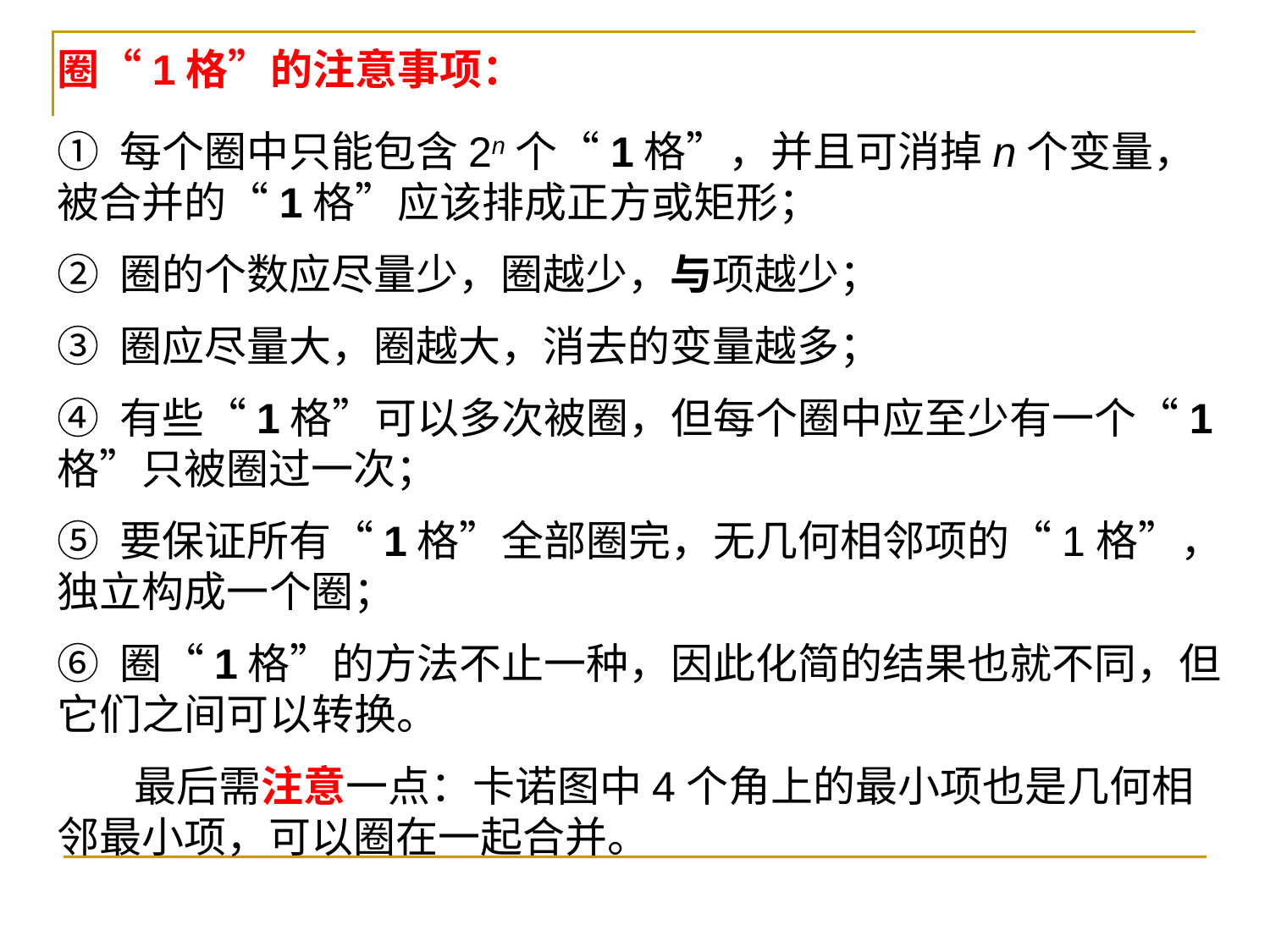

圈“1格”的注意事项：
① 每个圈中只能包含2n个“1格”，并且可消掉n个变量，被合并的“1格”应该排成正方或矩形；
② 圈的个数应尽量少，圈越少，与项越少；
③ 圈应尽量大，圈越大，消去的变量越多；
④ 有些“1格”可以多次被圈，但每个圈中应至少有一个“1格”只被圈过一次；
⑤ 要保证所有“1格”全部圈完，无几何相邻项的“1格”，独立构成一个圈；
⑥ 圈“1格”的方法不止一种，因此化简的结果也就不同，但它们之间可以转换。
       最后需注意一点：卡诺图中4个角上的最小项也是几何相邻最小项，可以圈在一起合并。